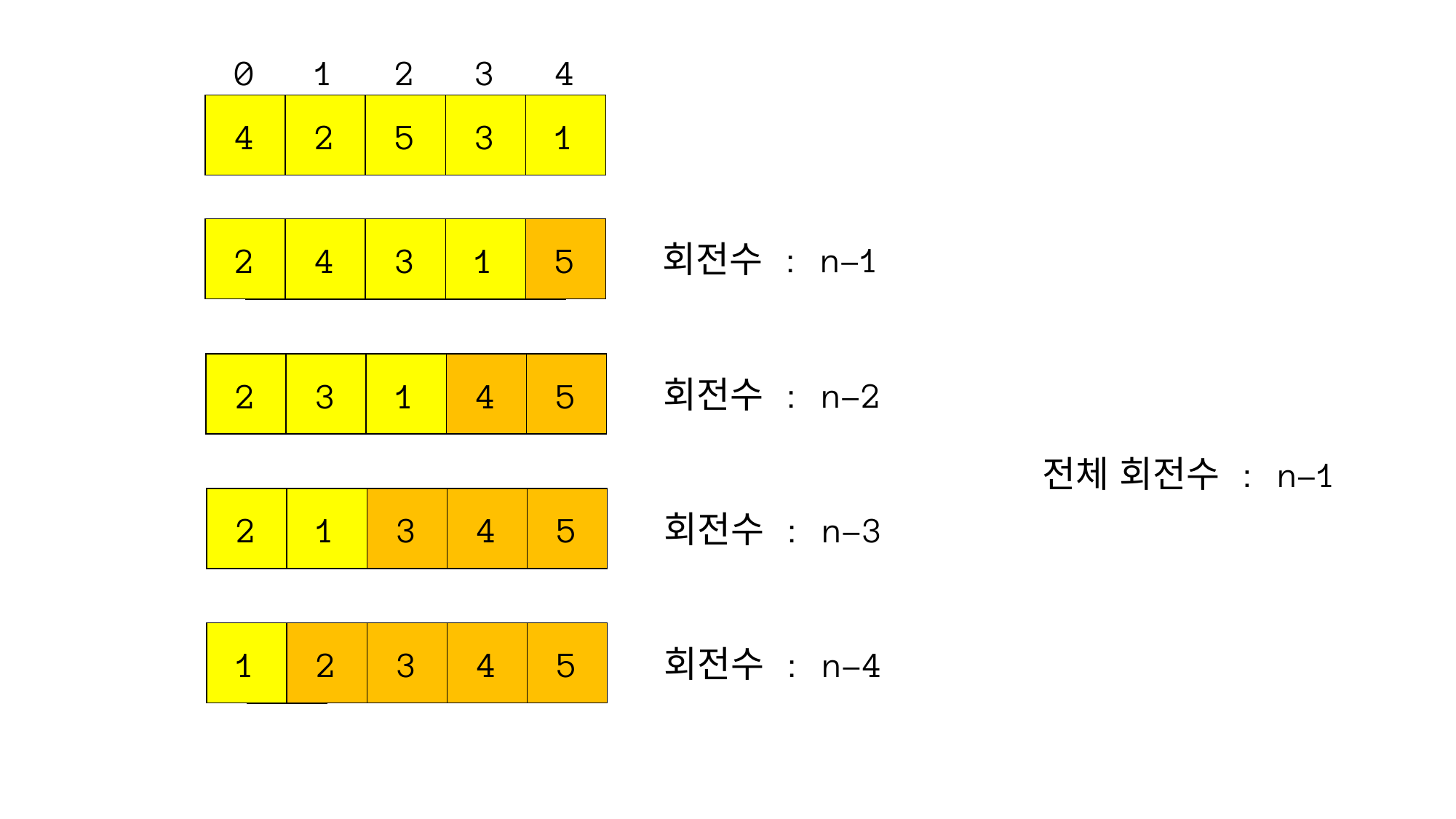

0
1
2
3
4
4
2
5
3
1
2
4
3
1
5
회전수 : n-1
2
3
1
4
5
회전수 : n-2
전체 회전수 : n-1
2
1
3
4
5
회전수 : n-3
1
2
3
4
5
회전수 : n-4